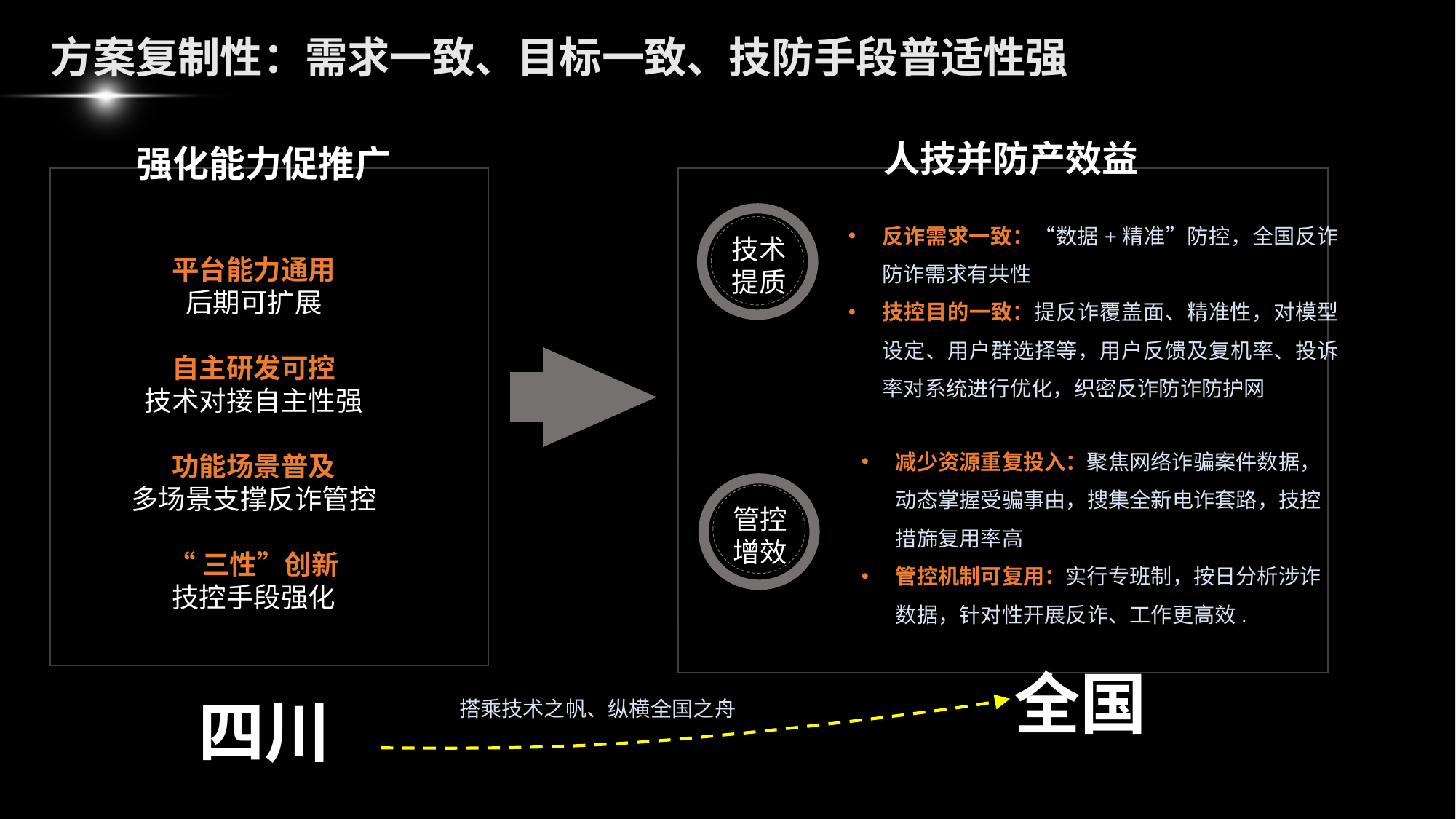

# 方案复制性：需求一致、目标一致、技防手段普适性强

人技并防产效益
强化能力促推广

平台能力通用
后期可扩展

自主研发可控
技术对接自主性强

功能场景普及
多场景支撑反诈管控

“三性”创新
技控手段强化
反诈需求一致：“数据+精准”防控，全国反诈防诈需求有共性
技控目的一致：提反诈覆盖面、精准性，对模型设定、用户群选择等，用户反馈及复机率、投诉率对系统进行优化，织密反诈防诈防护网

技术提质
减少资源重复投入：聚焦网络诈骗案件数据，动态掌握受骗事由，搜集全新电诈套路，技控措旆复用率高
管控机制可复用：实行专班制，按日分析涉诈数据，针对性开展反诈、工作更高效.

管控增效
全国
四川

搭乘技术之帆、纵横全国之舟